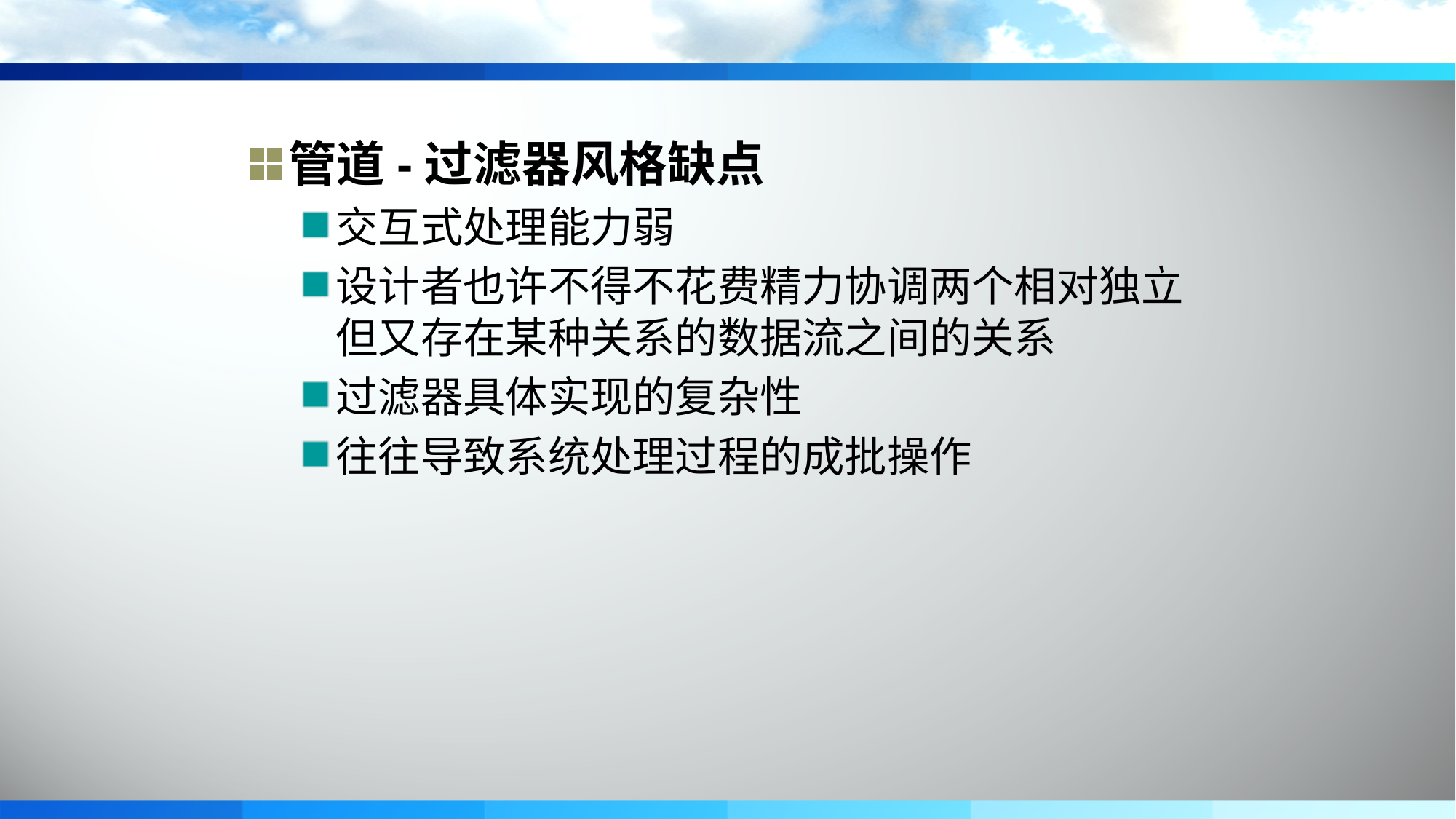

管道-过滤器风格缺点
交互式处理能力弱
设计者也许不得不花费精力协调两个相对独立但又存在某种关系的数据流之间的关系
过滤器具体实现的复杂性
往往导致系统处理过程的成批操作